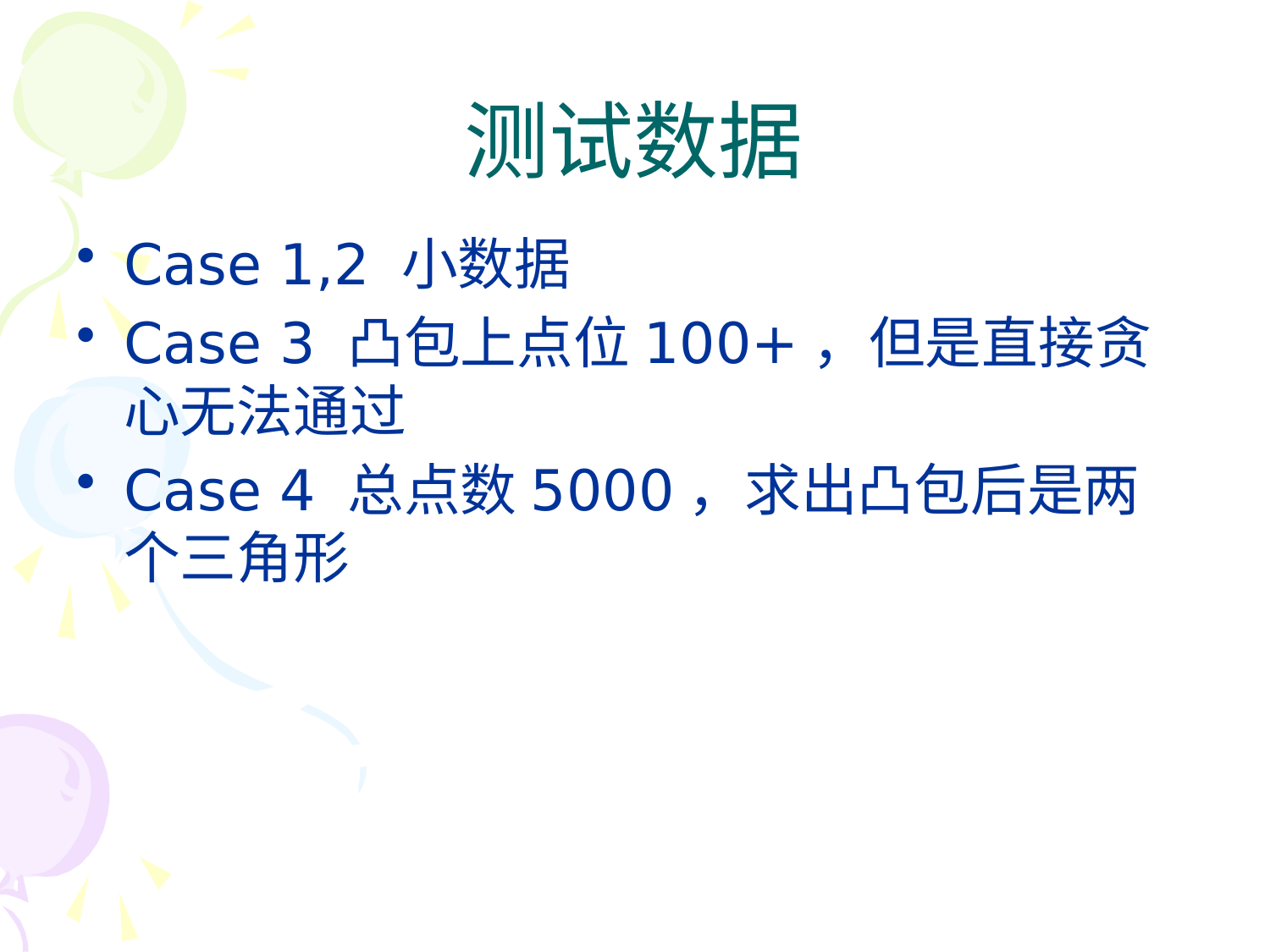

# 测试数据
Case 1,2 小数据
Case 3 凸包上点位100+，但是直接贪心无法通过
Case 4 总点数5000，求出凸包后是两个三角形